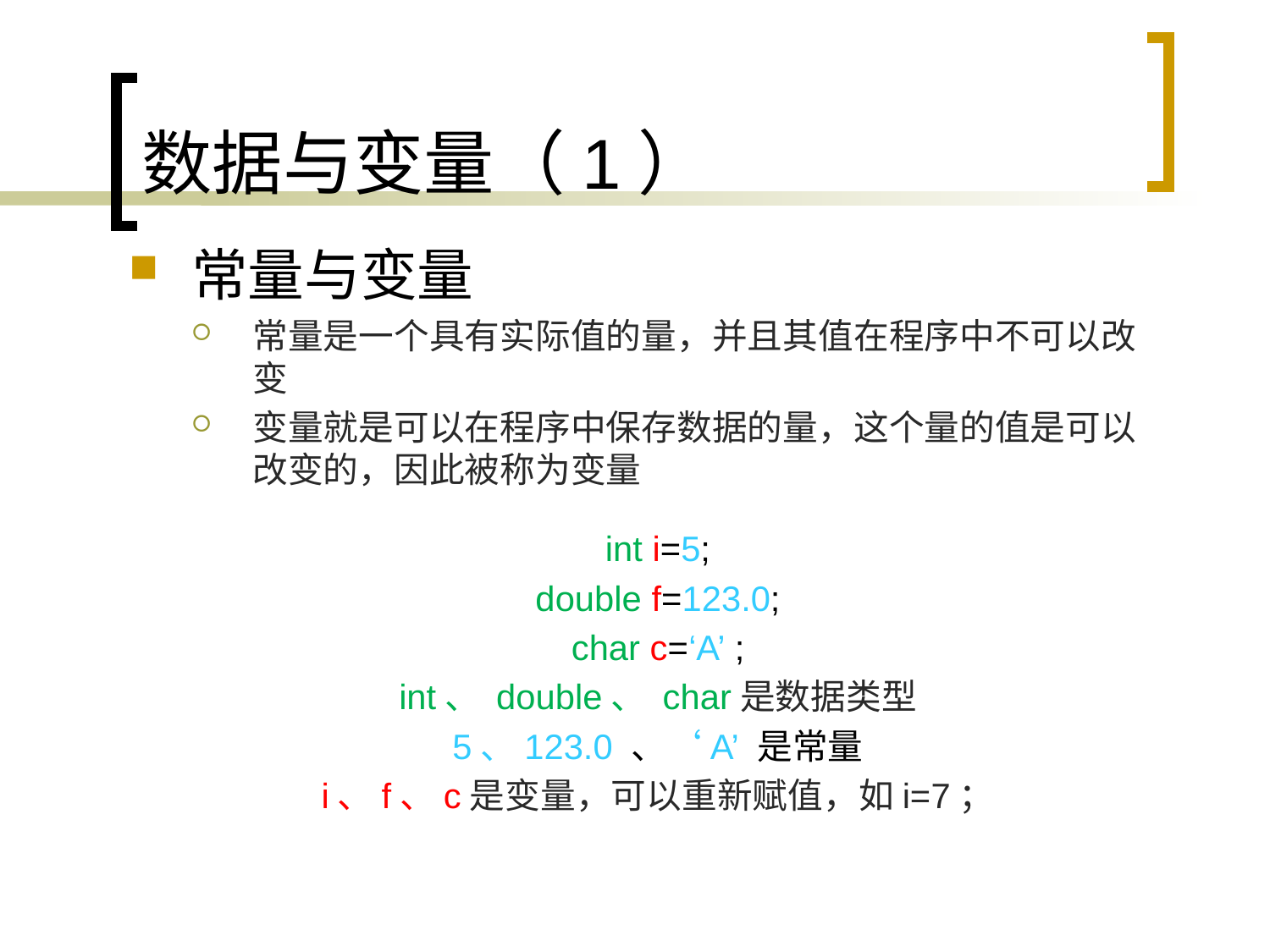

# 数据与变量（1）
常量与变量
常量是一个具有实际值的量，并且其值在程序中不可以改变
变量就是可以在程序中保存数据的量，这个量的值是可以改变的，因此被称为变量
int i=5;
double f=123.0;
char c=‘A’ ;
int、 double、 char是数据类型
5、123.0 、‘A’ 是常量
i、f、c是变量，可以重新赋值，如i=7；